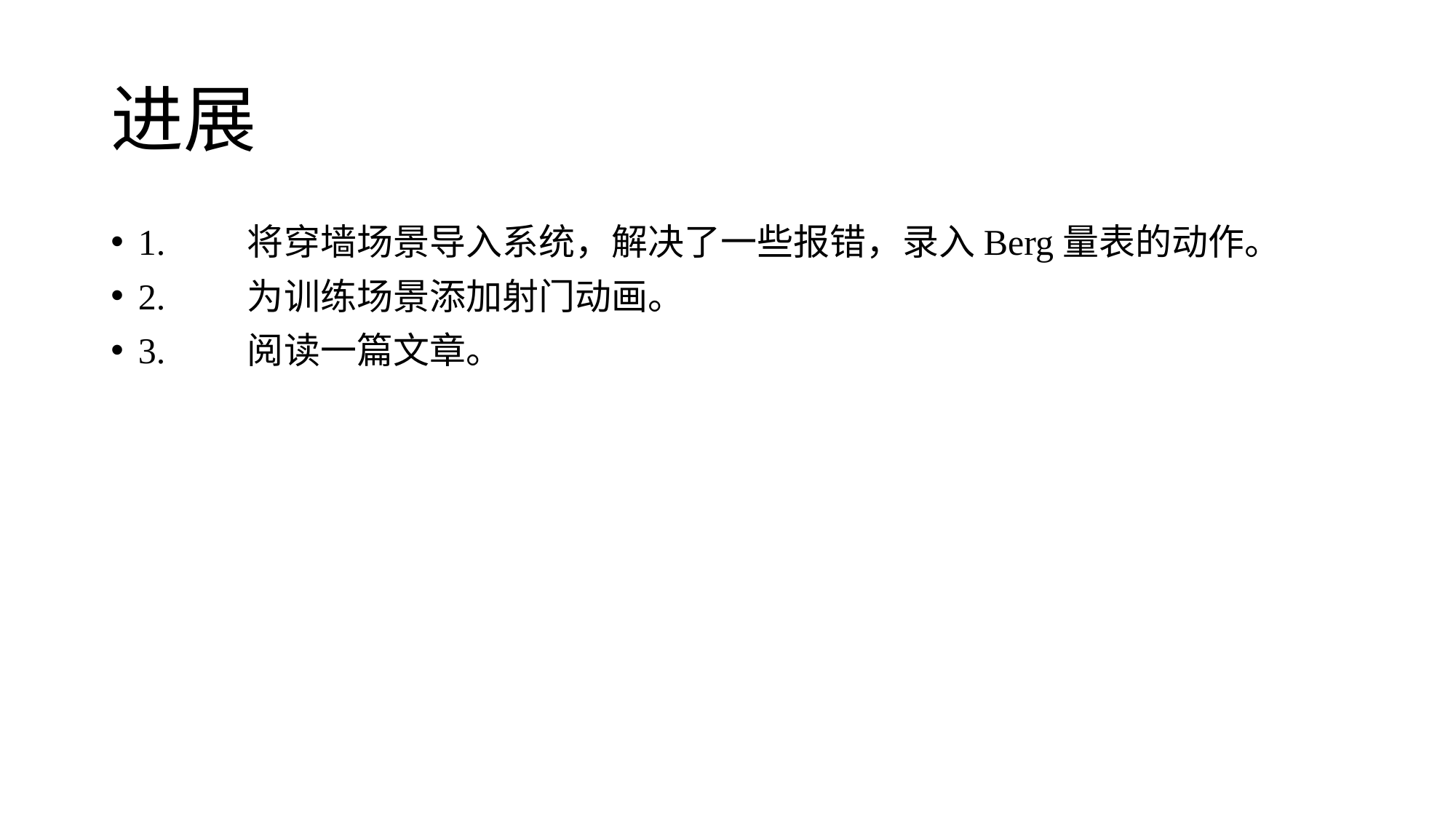

# 进展
1.	将穿墙场景导入系统，解决了一些报错，录入Berg量表的动作。
2.	为训练场景添加射门动画。
3.	阅读一篇文章。